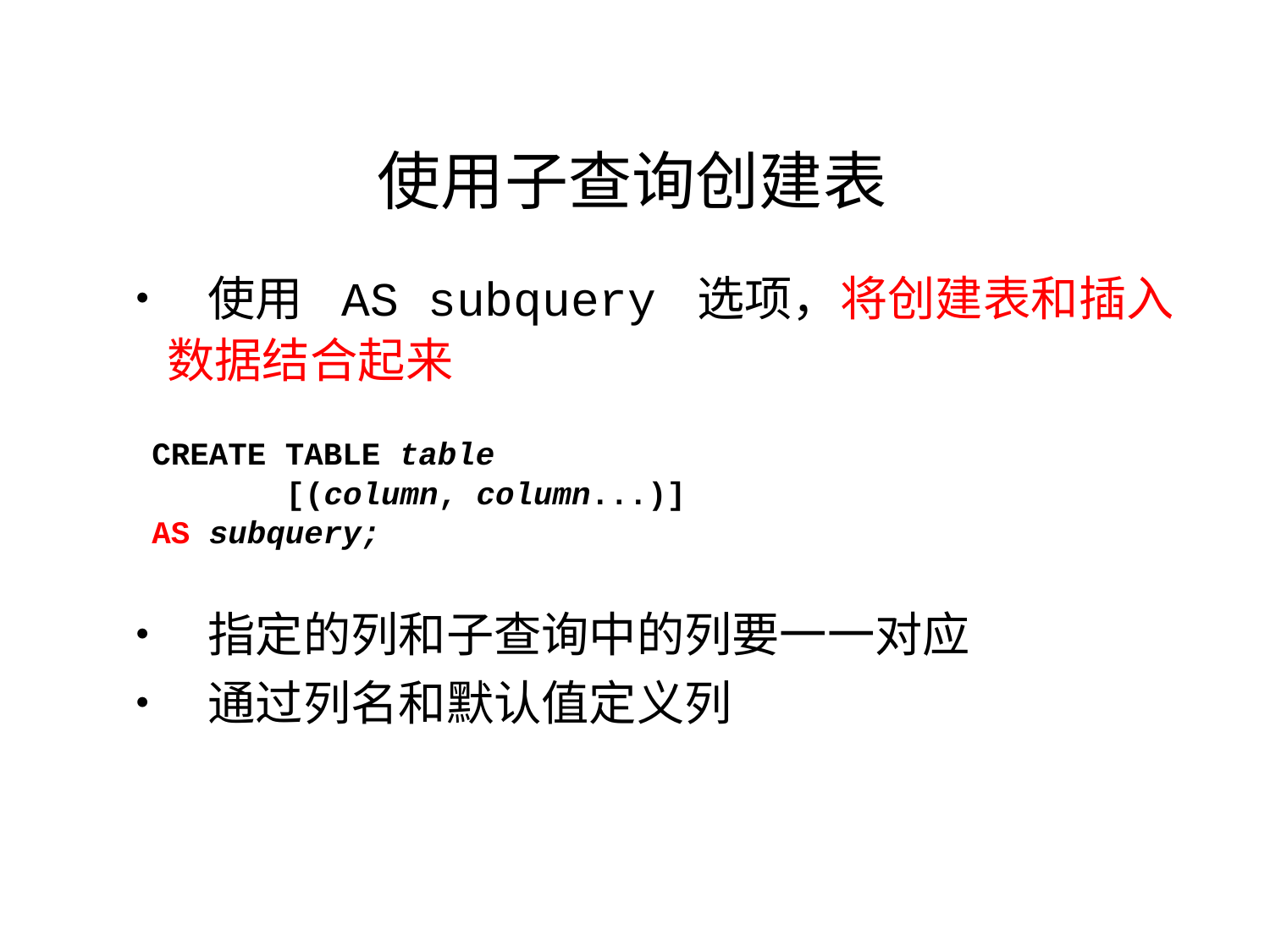

使用子查询创建表
• 使用 AS subquery 选项，将创建表和插入
数据结合起来
CREATE TABLE table
[(column, column...)]
AS subquery;
• 指定的列和子查询中的列要一一对应
• 通过列名和默认值定义列